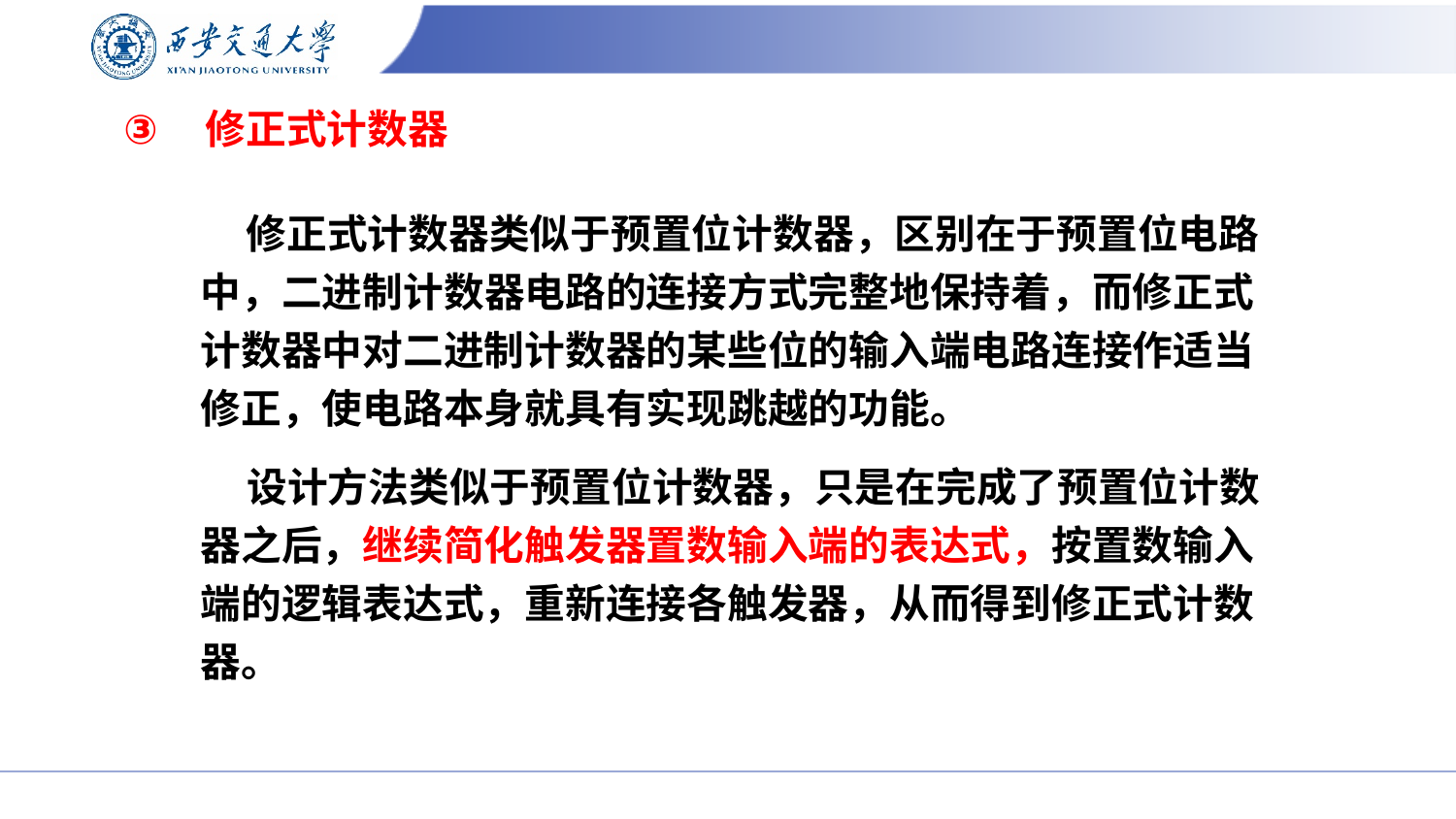

# 修正式计数器
    修正式计数器类似于预置位计数器，区别在于预置位电路中，二进制计数器电路的连接方式完整地保持着，而修正式计数器中对二进制计数器的某些位的输入端电路连接作适当修正，使电路本身就具有实现跳越的功能。
    设计方法类似于预置位计数器，只是在完成了预置位计数器之后，继续简化触发器置数输入端的表达式，按置数输入端的逻辑表达式，重新连接各触发器，从而得到修正式计数器。